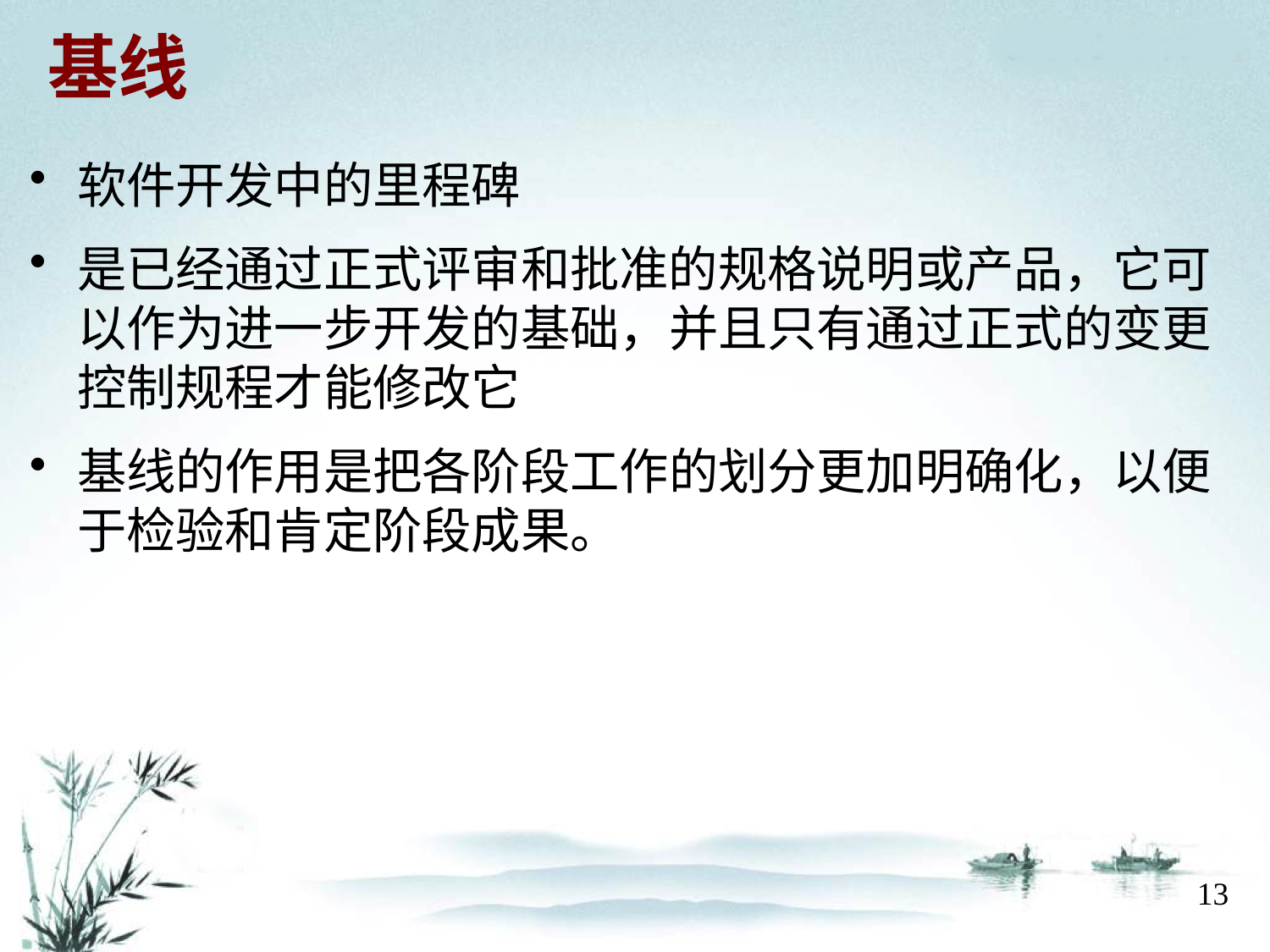

# 基线
软件开发中的里程碑
是已经通过正式评审和批准的规格说明或产品，它可以作为进一步开发的基础，并且只有通过正式的变更控制规程才能修改它
基线的作用是把各阶段工作的划分更加明确化，以便于检验和肯定阶段成果。
13